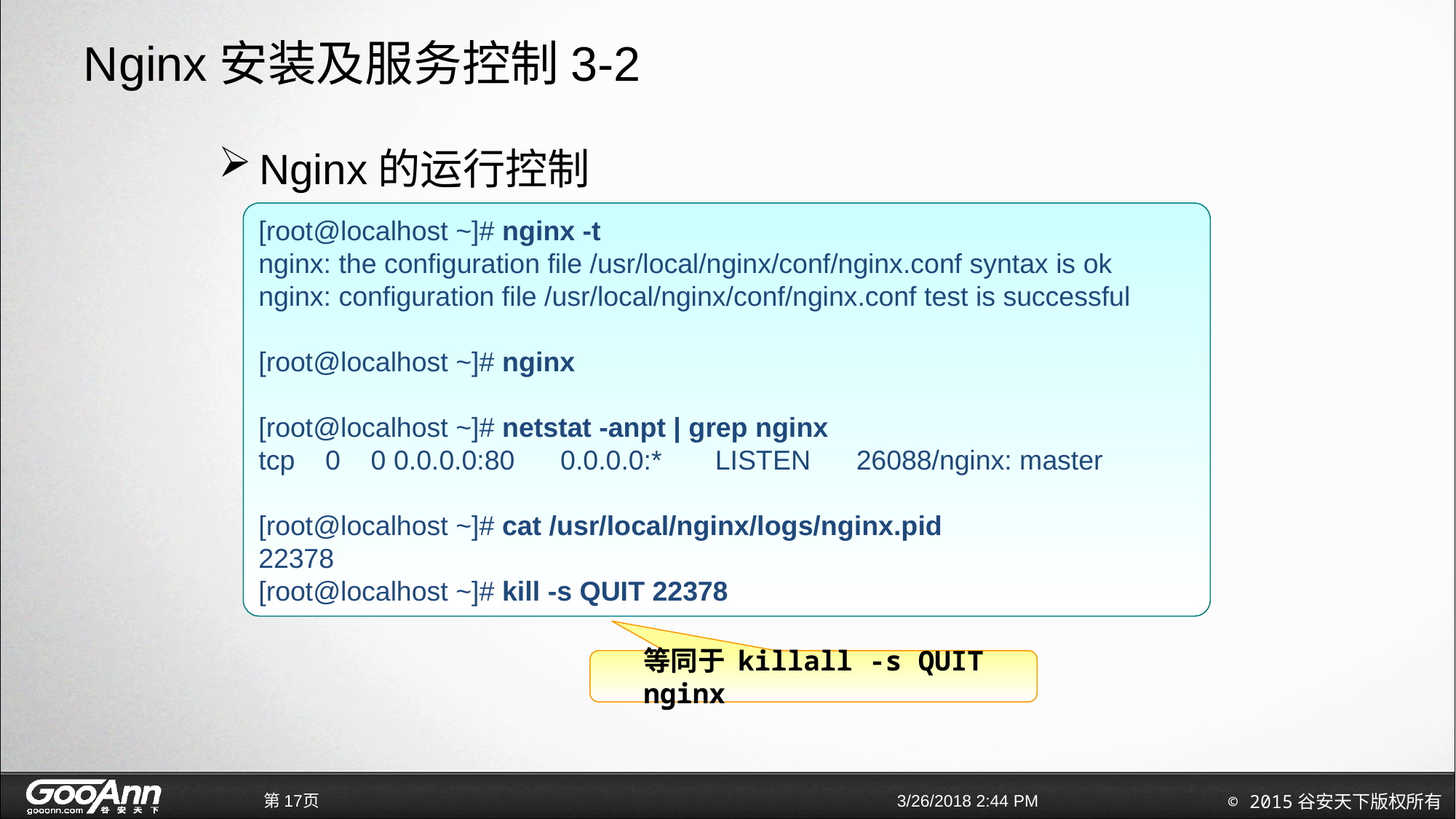

Nginx安装及服务控制3-2
Nginx的运行控制
语法检查：nginx -t [-c 配置文件]
启动程序：nginx  [-c 配置文件]
关闭/杀死程序：发送QUIT/KILL进程信号
重载配置：发送HUP进程信号

[root@localhost ~]# nginx -t
nginx: the configuration file /usr/local/nginx/conf/nginx.conf syntax is ok
nginx: configuration file /usr/local/nginx/conf/nginx.conf test is successful

[root@localhost ~]# nginx

[root@localhost ~]# netstat -anpt | grep nginx
tcp    0    0 0.0.0.0:80      0.0.0.0:*       LISTEN      26088/nginx: master

[root@localhost ~]# cat /usr/local/nginx/logs/nginx.pid
22378
[root@localhost ~]# kill -s QUIT 22378
等同于 killall -s QUIT nginx